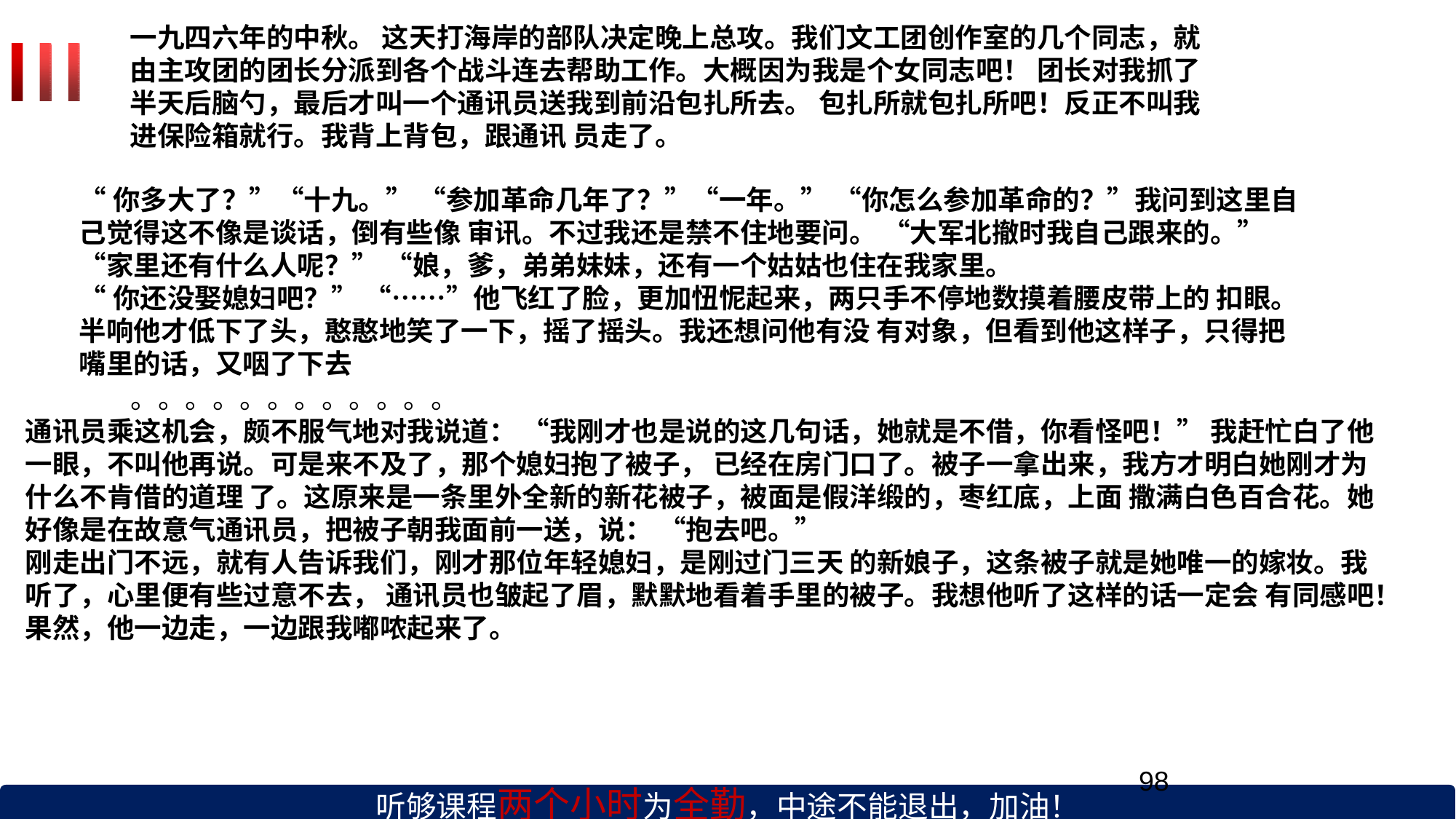

一九四六年的中秋。 这天打海岸的部队决定晚上总攻。我们文工团创作室的几个同志，就 由主攻团的团长分派到各个战斗连去帮助工作。大概因为我是个女同志吧！ 团长对我抓了半天后脑勺，最后才叫一个通讯员送我到前沿包扎所去。 包扎所就包扎所吧！反正不叫我进保险箱就行。我背上背包，跟通讯 员走了。

“你多大了？”“十九。” “参加革命几年了？”“一年。” “你怎么参加革命的？”我问到这里自己觉得这不像是谈话，倒有些像 审讯。不过我还是禁不住地要问。 “大军北撤时我自己跟来的。” “家里还有什么人呢？” “娘，爹，弟弟妹妹，还有一个姑姑也住在我家里。
“你还没娶媳妇吧？” “……”他飞红了脸，更加忸怩起来，两只手不停地数摸着腰皮带上的 扣眼。半响他才低下了头，憨憨地笑了一下，摇了摇头。我还想问他有没 有对象，但看到他这样子，只得把嘴里的话，又咽了下去
                。。。。。。。。。。。。
通讯员乘这机会，颇不服气地对我说道： “我刚才也是说的这几句话，她就是不借，你看怪吧！” 我赶忙白了他一眼，不叫他再说。可是来不及了，那个媳妇抱了被子， 已经在房门口了。被子一拿出来，我方才明白她刚才为什么不肯借的道理 了。这原来是一条里外全新的新花被子，被面是假洋缎的，枣红底，上面 撒满白色百合花。她好像是在故意气通讯员，把被子朝我面前一送，说： “抱去吧。”
刚走出门不远，就有人告诉我们，刚才那位年轻媳妇，是刚过门三天 的新娘子，这条被子就是她唯一的嫁妆。我听了，心里便有些过意不去， 通讯员也皱起了眉，默默地看着手里的被子。我想他听了这样的话一定会 有同感吧！果然，他一边走，一边跟我嘟哝起来了。
98

听够课程两个小时为全勤，中途不能退出，加油！